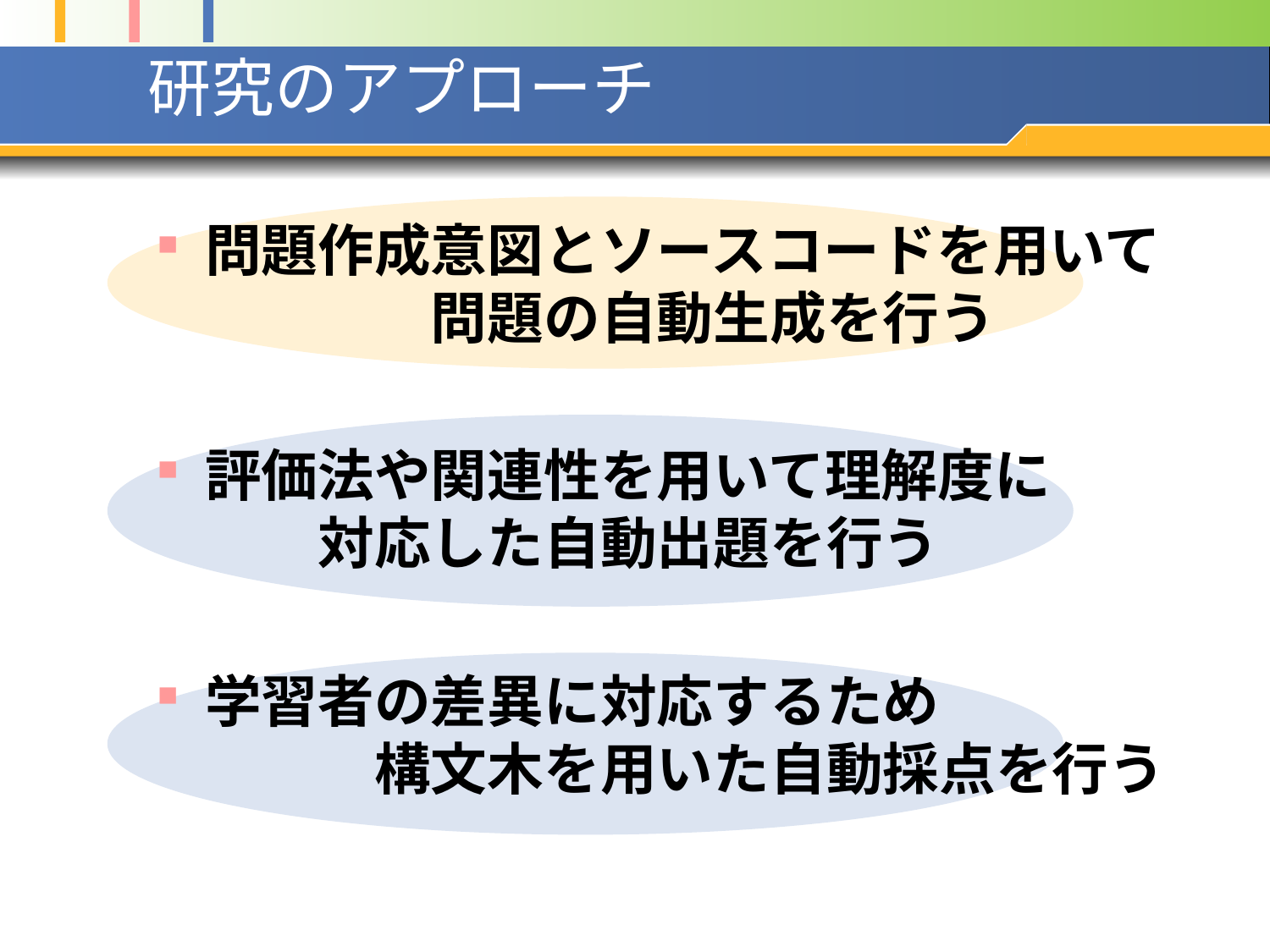

# 研究のアプローチ

問題作成意図とソースコードを用いて　　　　　問題の自動生成を行う

評価法や関連性を用いて理解度に　　　　　対応した自動出題を行う

学習者の差異に対応するため　　　　　　　　構文木を用いた自動採点を行う